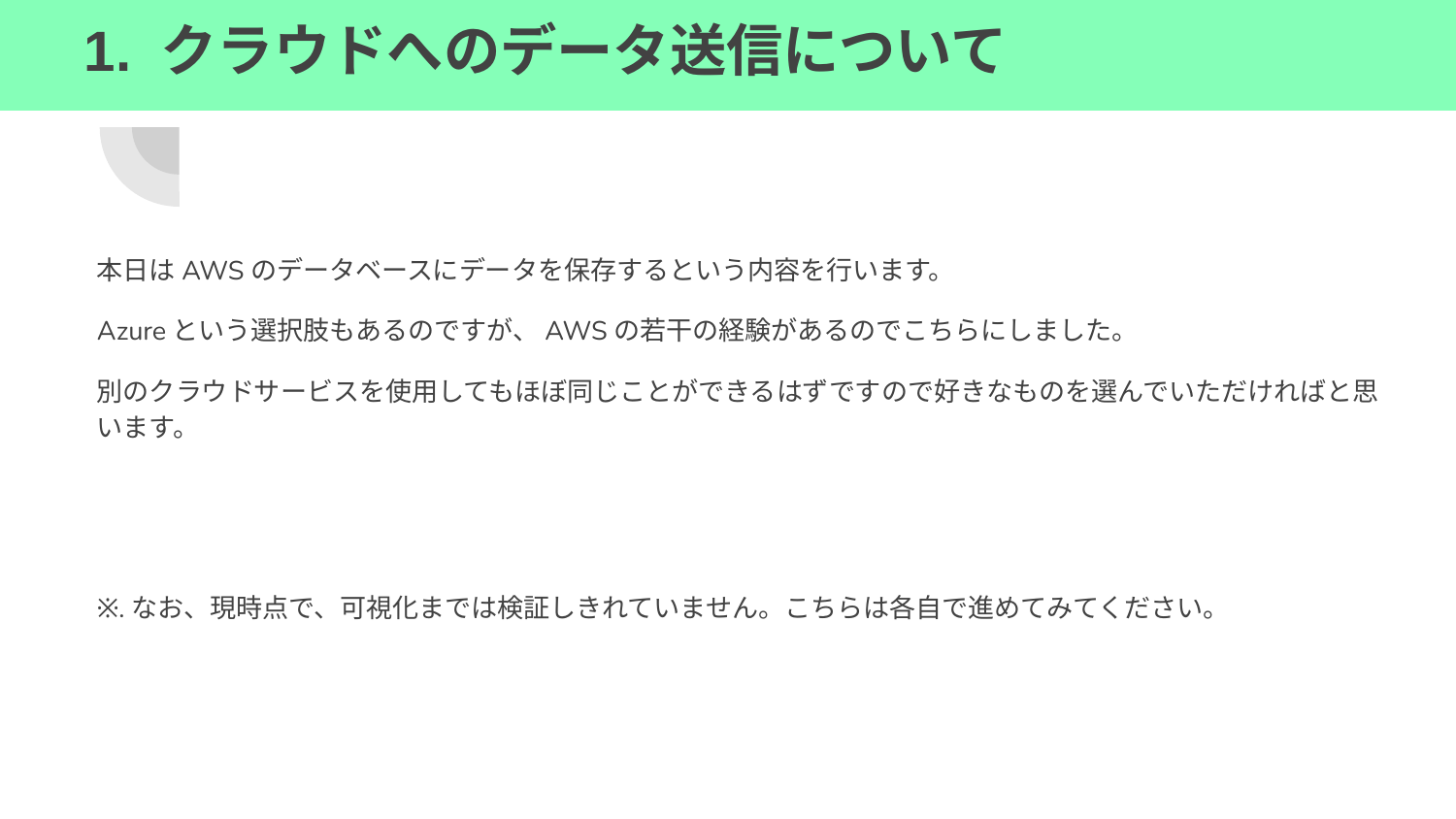

1. クラウドへのデータ送信について
本日はAWSのデータベースにデータを保存するという内容を行います。
Azureという選択肢もあるのですが、AWSの若干の経験があるのでこちらにしました。
別のクラウドサービスを使用してもほぼ同じことができるはずですので好きなものを選んでいただければと思います。

※.なお、現時点で、可視化までは検証しきれていません。こちらは各自で進めてみてください。